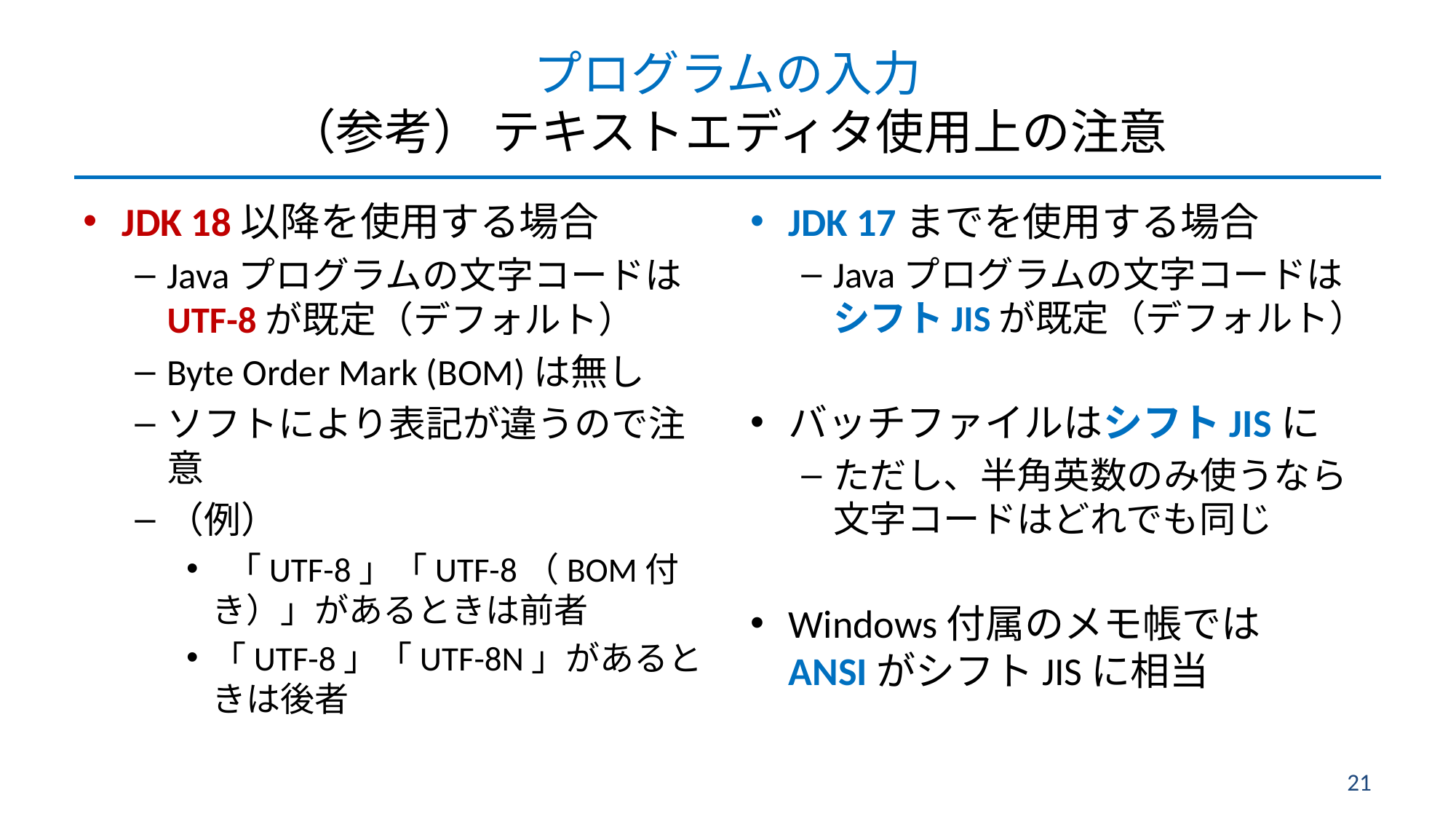

# プログラムの入力 （参考） テキストエディタ使用上の注意
JDK 18以降を使用する場合
Javaプログラムの文字コードはUTF-8が既定（デフォルト）
Byte Order Mark (BOM)は無し
ソフトにより表記が違うので注意
（例）
 「UTF-8」「UTF-8（BOM付き）」があるときは前者
「UTF-8」「UTF-8N」があるときは後者
JDK 17までを使用する場合
Javaプログラムの文字コードはシフトJISが既定（デフォルト）

バッチファイルはシフトJISに
ただし、半角英数のみ使うなら
文字コードはどれでも同じ

Windows付属のメモ帳では
ANSIがシフトJISに相当
21